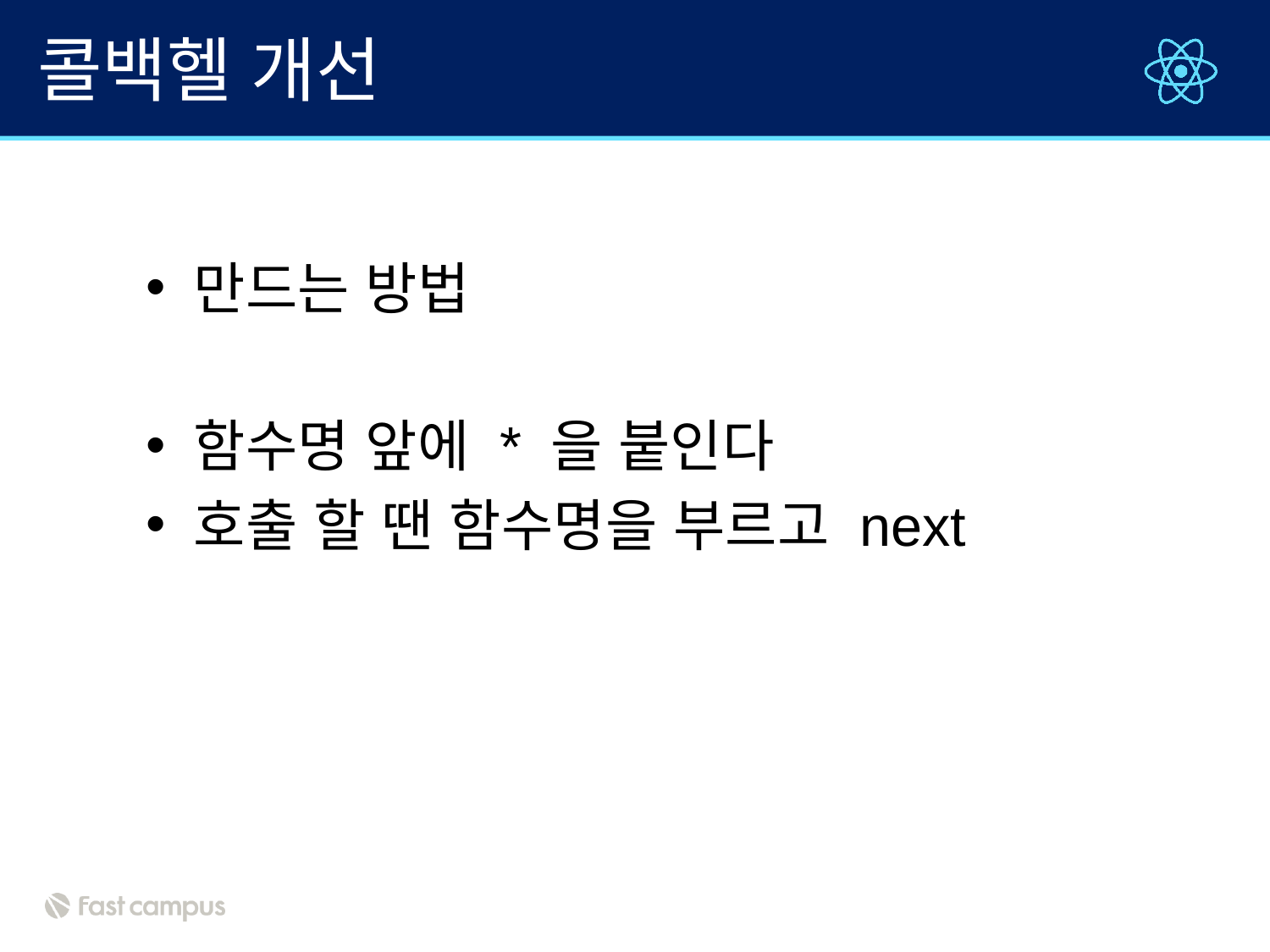

# 콜백헬 개선
만드는 방법

함수명 앞에 * 을 붙인다
호출 할 땐 함수명을 부르고 next